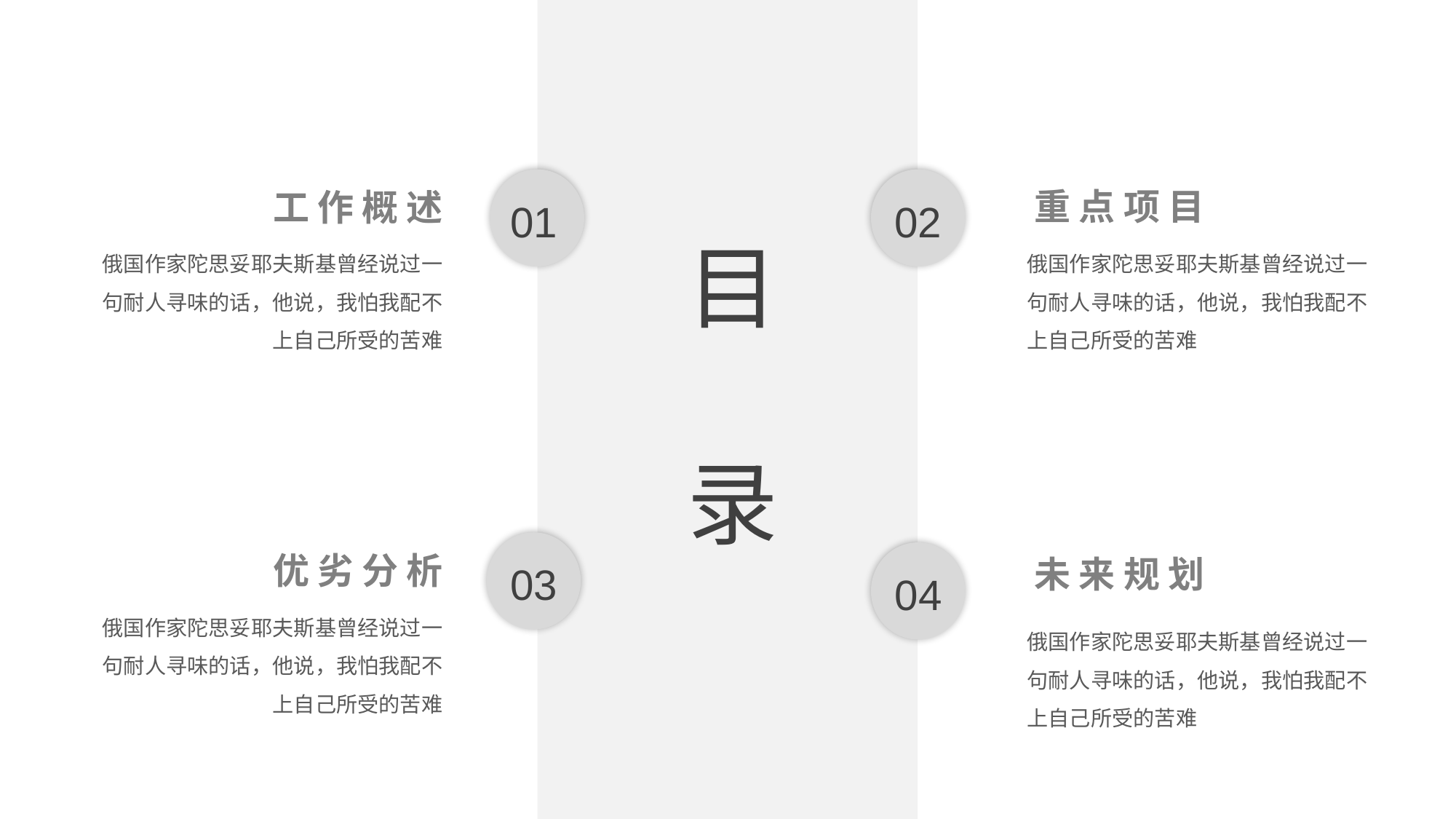

01

02
重 点 项 目
工 作 概 述
目
俄国作家陀思妥耶夫斯基曾经说过一句耐人寻味的话，他说，我怕我配不上自己所受的苦难
俄国作家陀思妥耶夫斯基曾经说过一句耐人寻味的话，他说，我怕我配不上自己所受的苦难
录

03

04
未 来 规 划
优 劣 分 析
俄国作家陀思妥耶夫斯基曾经说过一句耐人寻味的话，他说，我怕我配不上自己所受的苦难
俄国作家陀思妥耶夫斯基曾经说过一句耐人寻味的话，他说，我怕我配不上自己所受的苦难